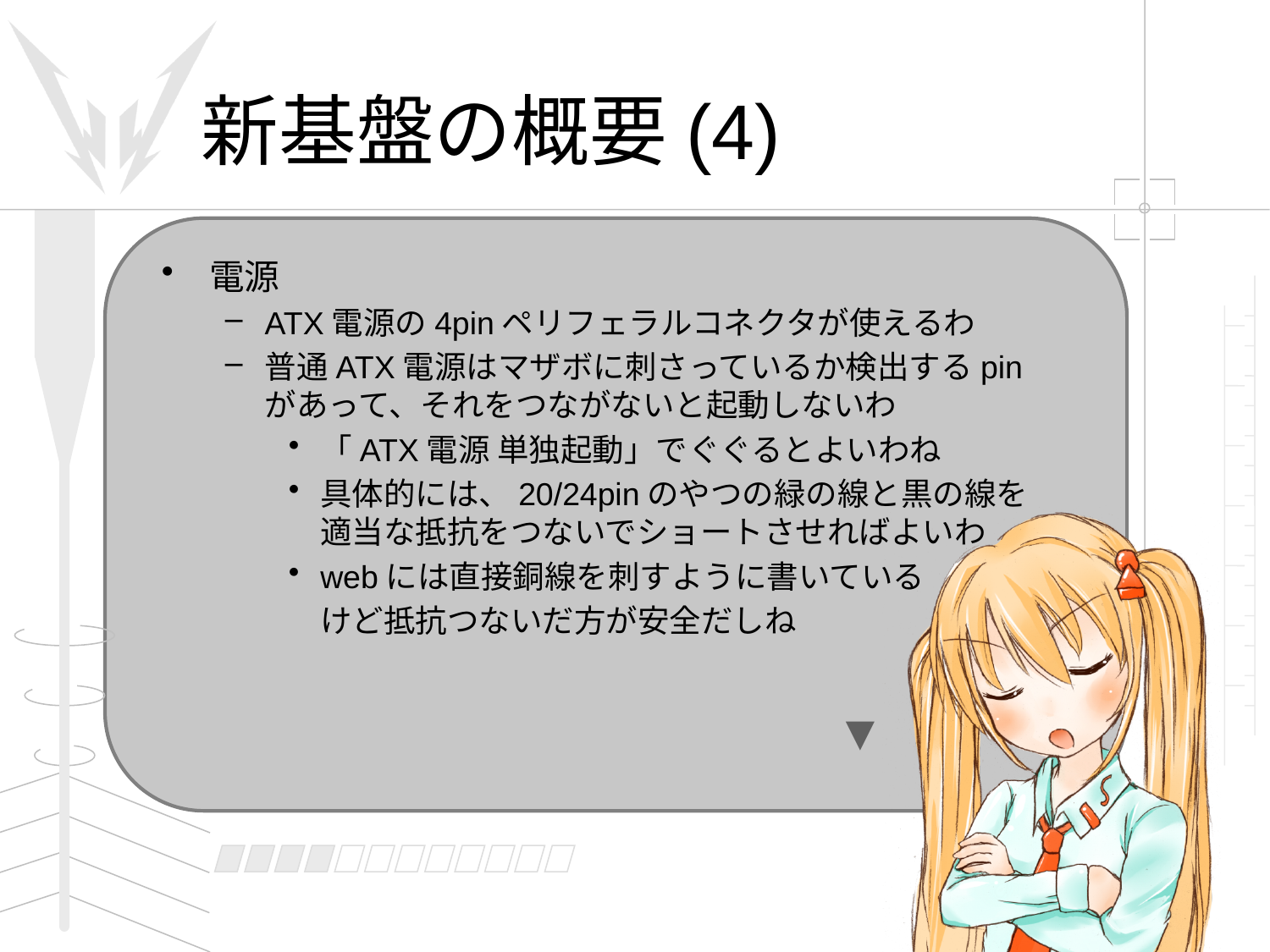

# 新基盤の概要(4)
電源
ATX電源の4pinペリフェラルコネクタが使えるわ
普通ATX電源はマザボに刺さっているか検出するpinがあって、それをつながないと起動しないわ
「ATX電源 単独起動」でぐぐるとよいわね
具体的には、20/24pinのやつの緑の線と黒の線を適当な抵抗をつないでショートさせればよいわ
webには直接銅線を刺すように書いている
	けど抵抗つないだ方が安全だしね